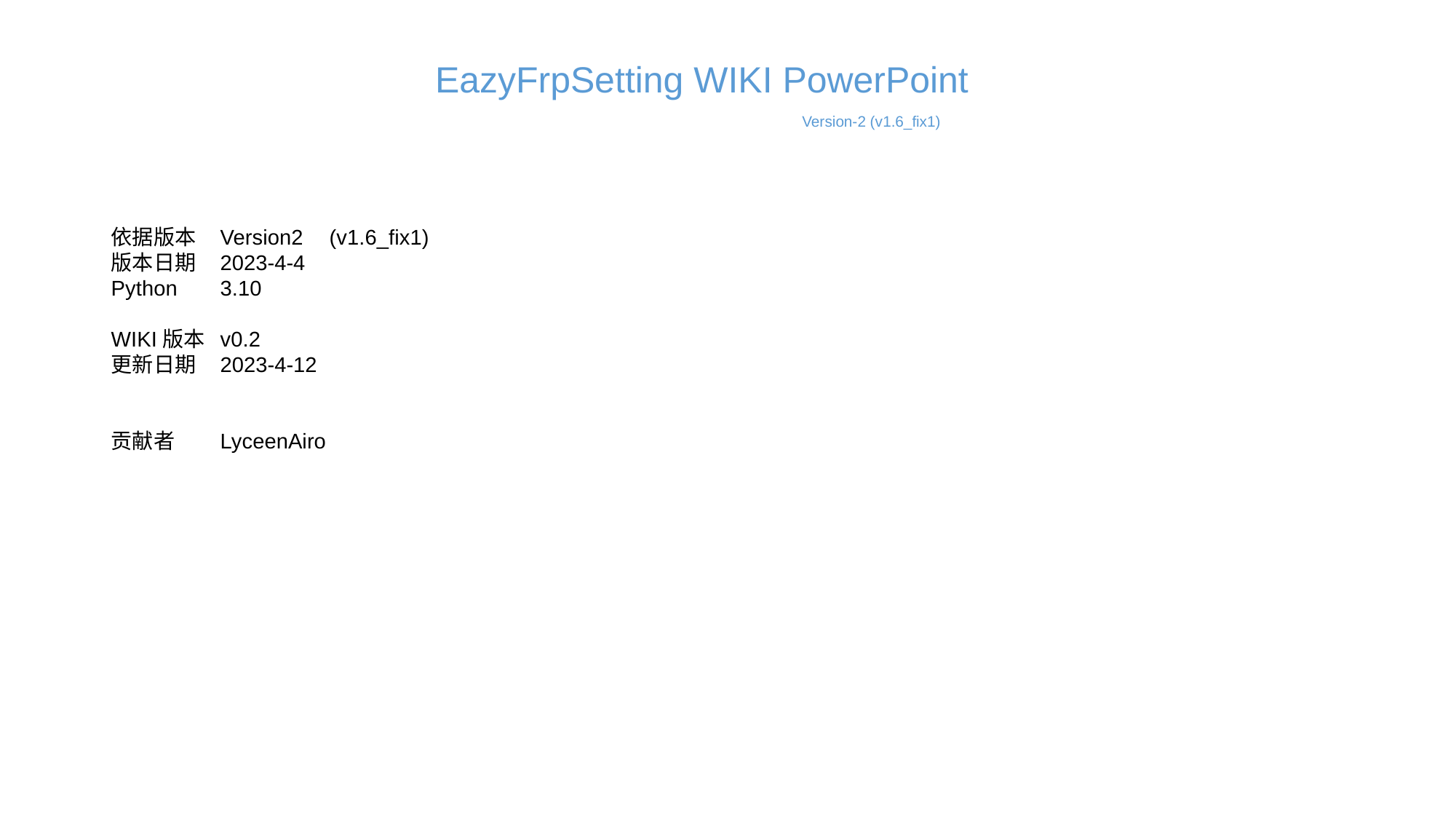

EazyFrpSetting WIKI PowerPoint
Version-2 (v1.6_fix1)
依据版本	Version2	(v1.6_fix1)
版本日期	2023-4-4
Python	3.10

WIKI版本	v0.2
更新日期	2023-4-12

贡献者	LyceenAiro